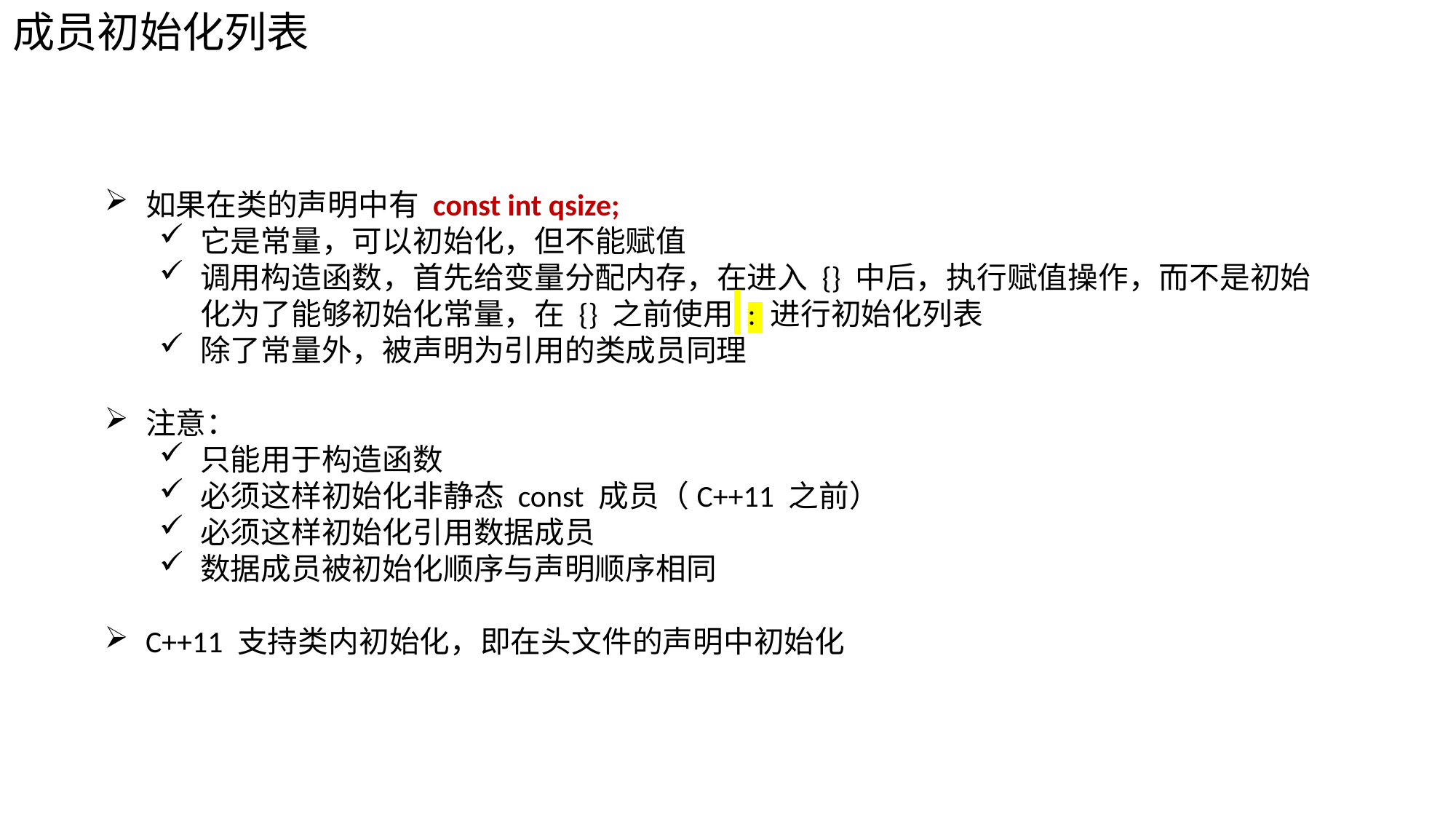

成员初始化列表
如果在类的声明中有 const int qsize;
它是常量，可以初始化，但不能赋值
调用构造函数，首先给变量分配内存，在进入 {} 中后，执行赋值操作，而不是初始化为了能够初始化常量，在 {} 之前使用 : 进行初始化列表
除了常量外，被声明为引用的类成员同理

注意：
只能用于构造函数
必须这样初始化非静态 const 成员（C++11 之前）
必须这样初始化引用数据成员
数据成员被初始化顺序与声明顺序相同

C++11 支持类内初始化，即在头文件的声明中初始化